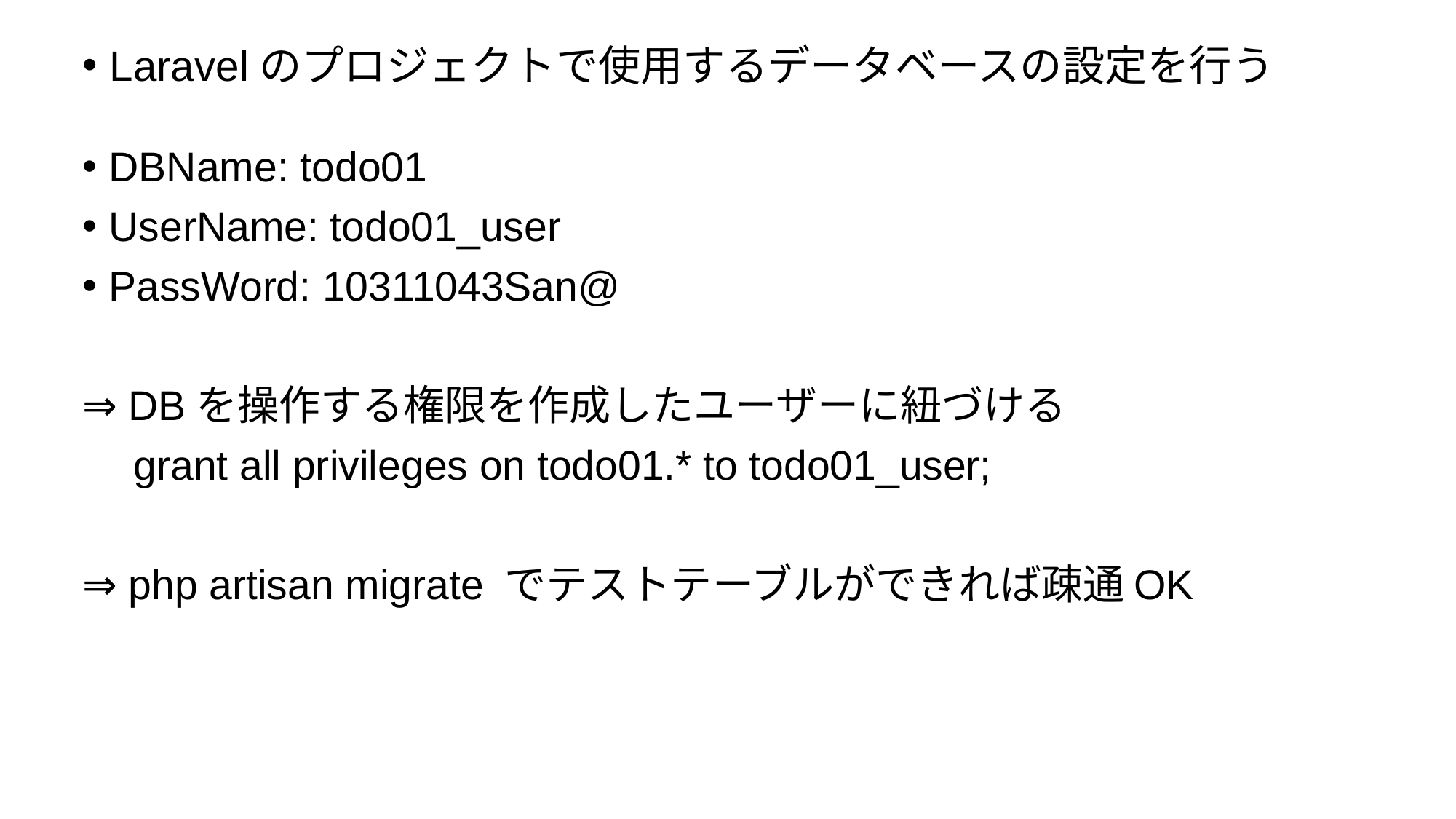

Laravelのプロジェクトで使用するデータベースの設定を行う
DBName: todo01
UserName: todo01_user
PassWord: 10311043San@

⇒ DBを操作する権限を作成したユーザーに紐づける
　grant all privileges on todo01.* to todo01_user;

⇒ php artisan migrate でテストテーブルができれば疎通OK